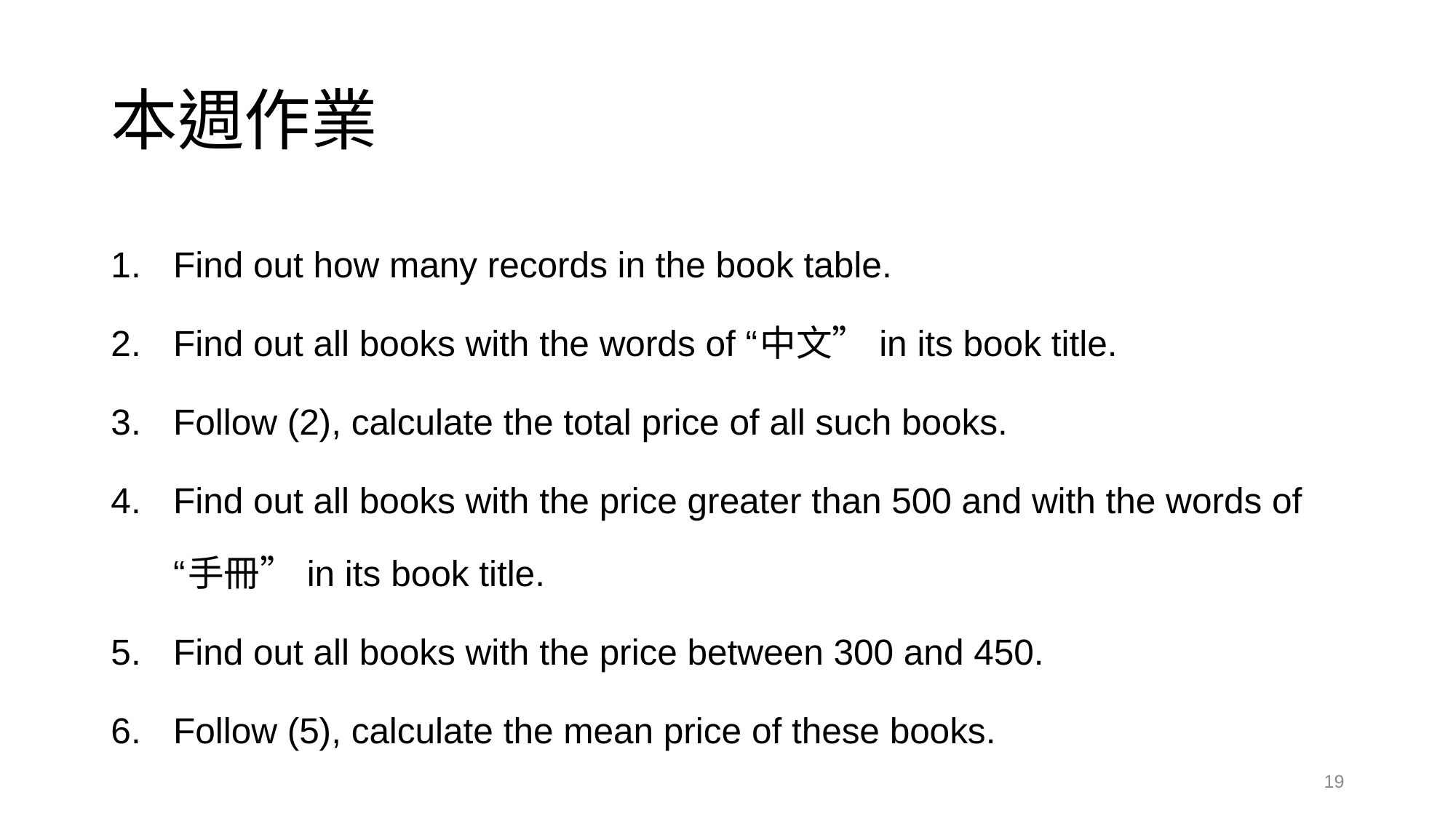

# 本週作業
Find out how many records in the book table.
Find out all books with the words of “中文” in its book title.
Follow (2), calculate the total price of all such books.
Find out all books with the price greater than 500 and with the words of “手冊” in its book title.
Find out all books with the price between 300 and 450.
Follow (5), calculate the mean price of these books.
19